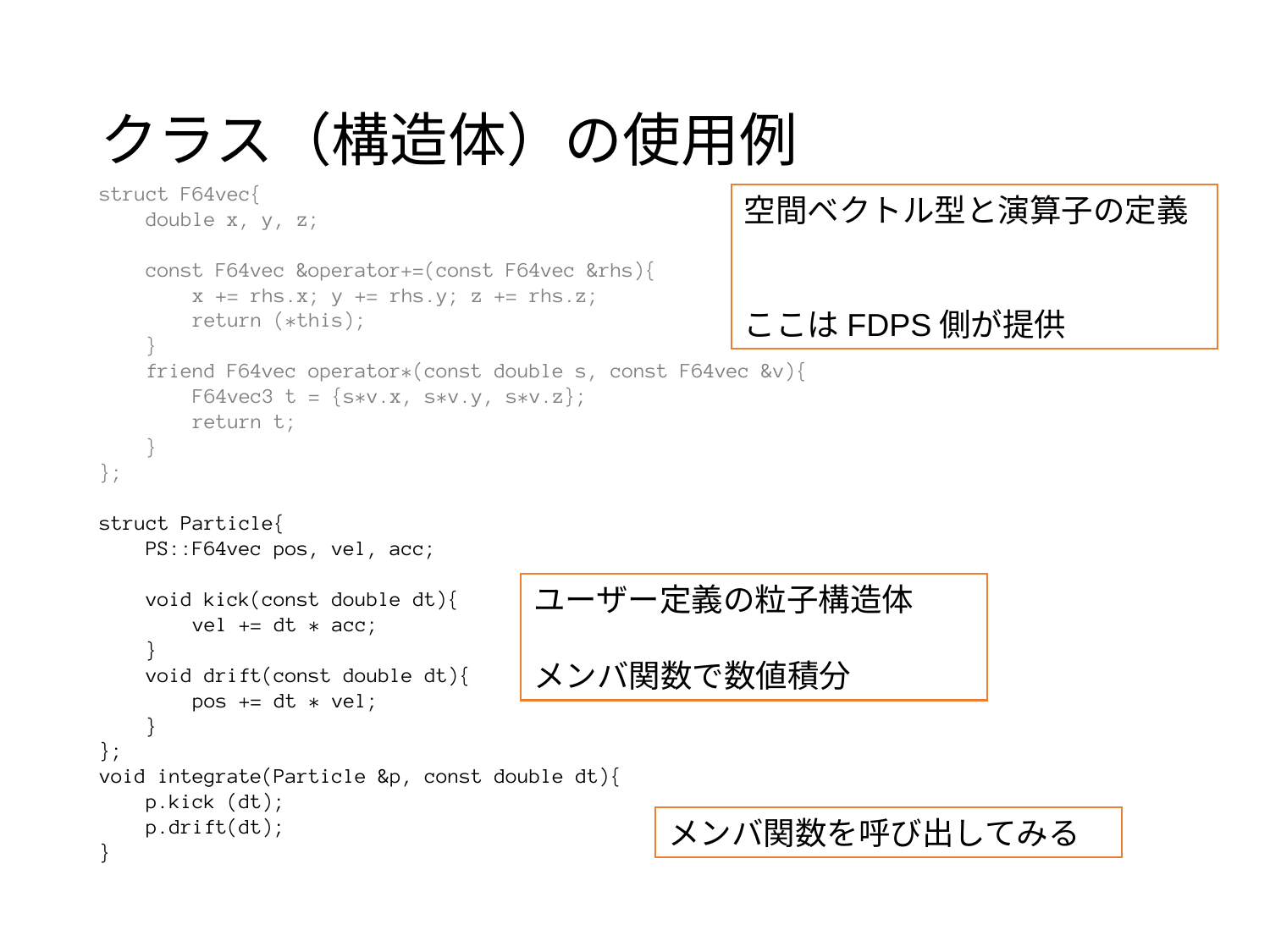

# クラス（構造体）の使用例
struct F64vec{
    double x, y, z;

    const F64vec &operator+=(const F64vec &rhs){
        x += rhs.x; y += rhs.y; z += rhs.z;
        return (*this);
    }
    friend F64vec operator*(const double s, const F64vec &v){
        F64vec3 t = {s*v.x, s*v.y, s*v.z};
        return t;
    }
};

struct Particle{
    PS::F64vec pos, vel, acc;

    void kick(const double dt){
        vel += dt * acc;
    }
    void drift(const double dt){
        pos += dt * vel;
    }
};
void integrate(Particle &p, const double dt){
    p.kick (dt);
    p.drift(dt);
}
空間ベクトル型と演算子の定義

ここはFDPS側が提供
ユーザー定義の粒子構造体

メンバ関数で数値積分
メンバ関数を呼び出してみる